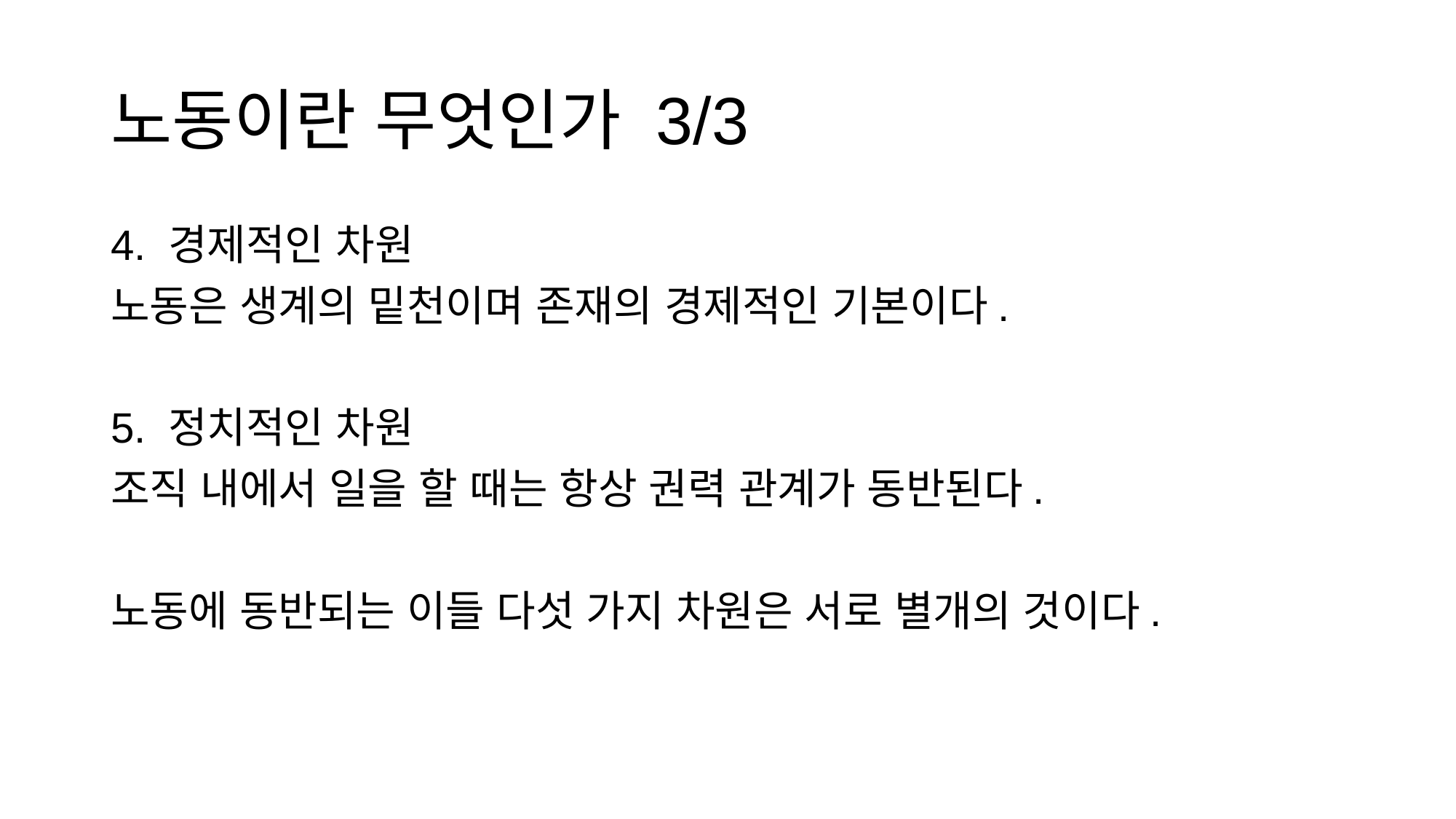

# 노동이란 무엇인가 3/3
4. 경제적인 차원
노동은 생계의 밑천이며 존재의 경제적인 기본이다.

5. 정치적인 차원
조직 내에서 일을 할 때는 항상 권력 관계가 동반된다.

노동에 동반되는 이들 다섯 가지 차원은 서로 별개의 것이다.